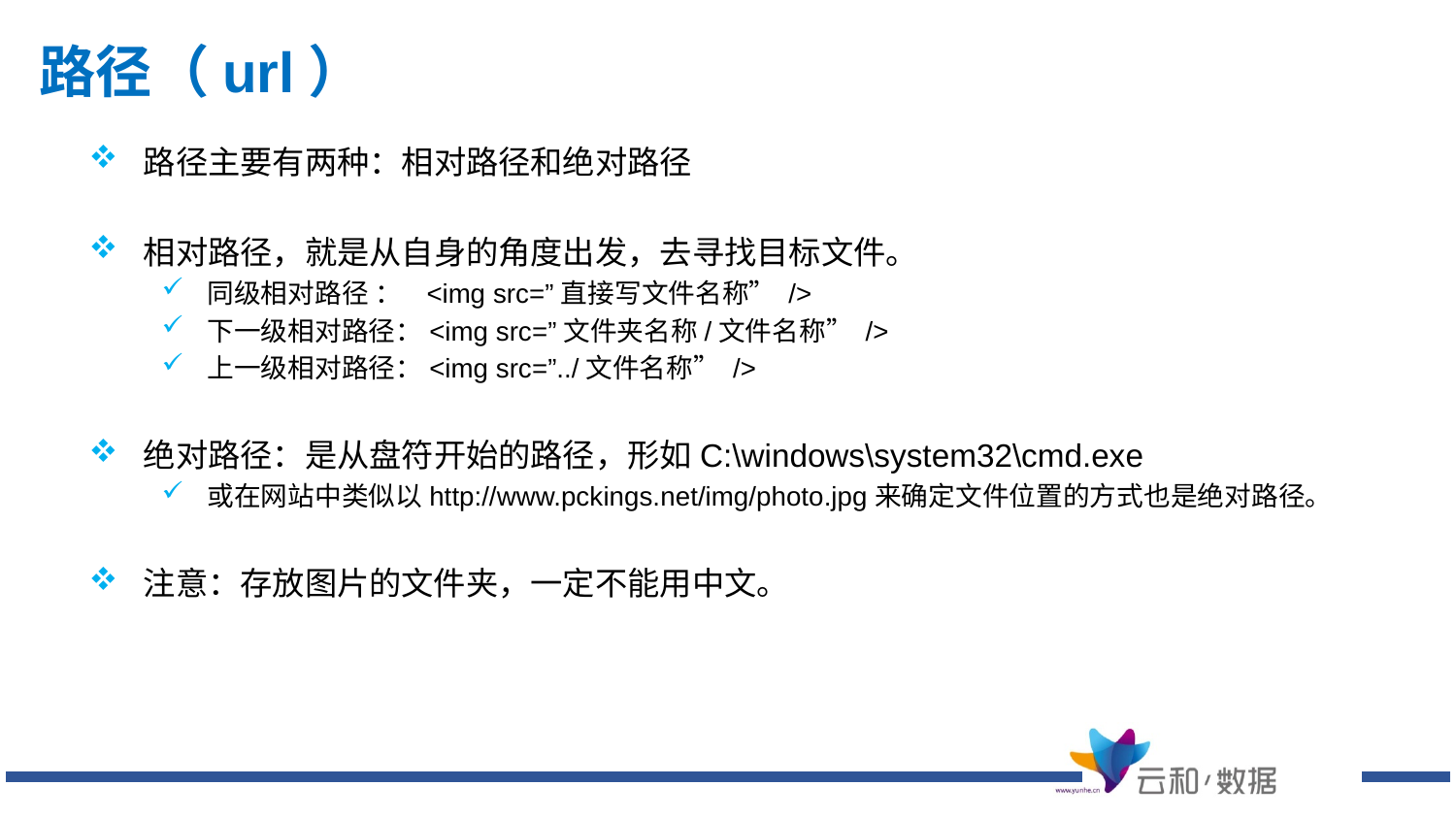

# 路径（url）
路径主要有两种：相对路径和绝对路径

相对路径，就是从自身的角度出发，去寻找目标文件。
同级相对路径 ：   <img src=”直接写文件名称” />
下一级相对路径：<img src=”文件夹名称/文件名称” />
上一级相对路径：<img src=”../文件名称” />

绝对路径：是从盘符开始的路径，形如C:\windows\system32\cmd.exe
或在网站中类似以http://www.pckings.net/img/photo.jpg来确定文件位置的方式也是绝对路径。

注意：存放图片的文件夹，一定不能用中文。